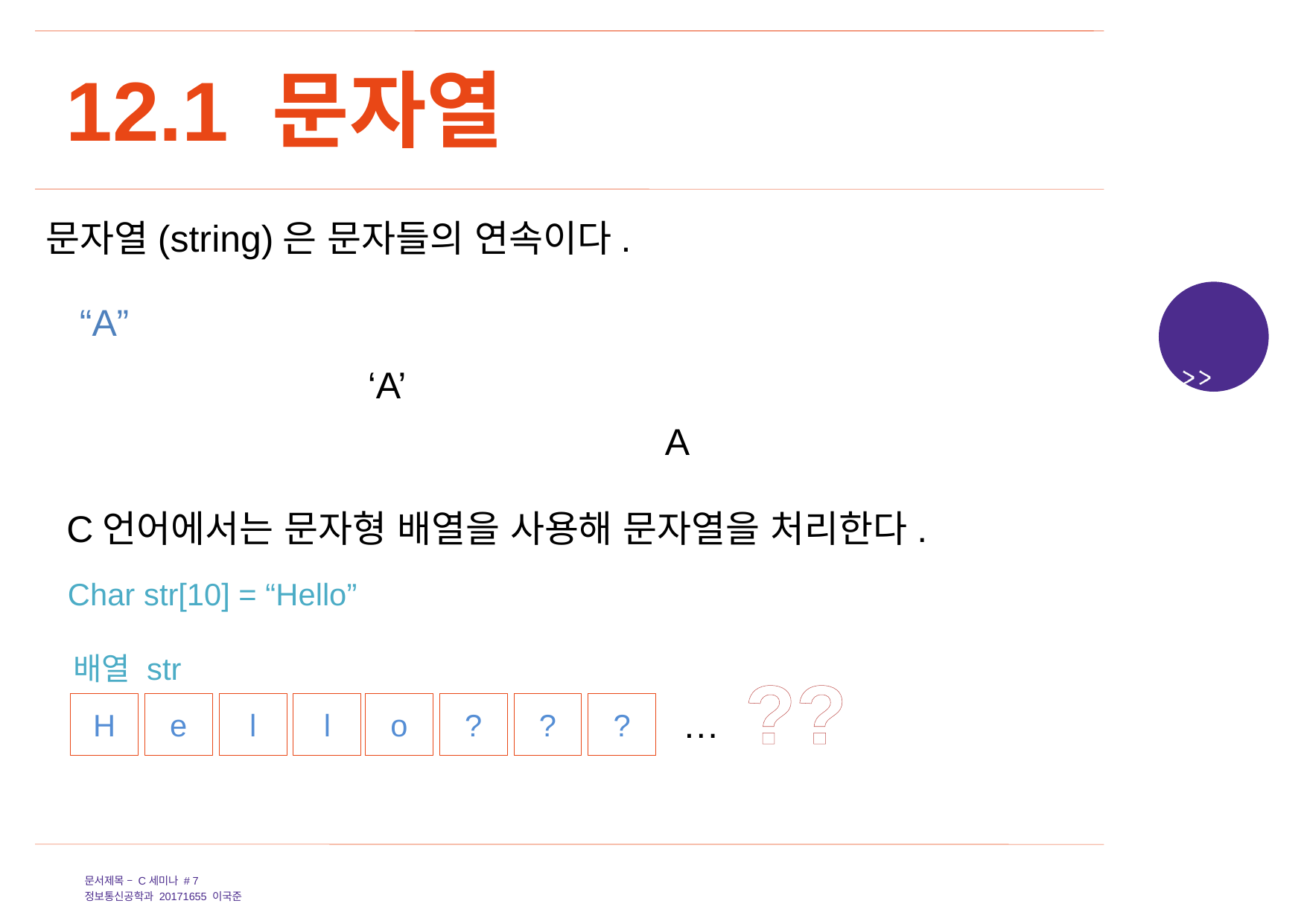

12.1 문자열
문자열(string)은 문자들의 연속이다.
“A”
‘A’
A
C언어에서는 문자형 배열을 사용해 문자열을 처리한다.
Char str[10] = “Hello”
배열 str
??
H
e
l
l
o
?
?
?
…

문서제목 – C세미나 # 7
정보통신공학과 20171655 이국준